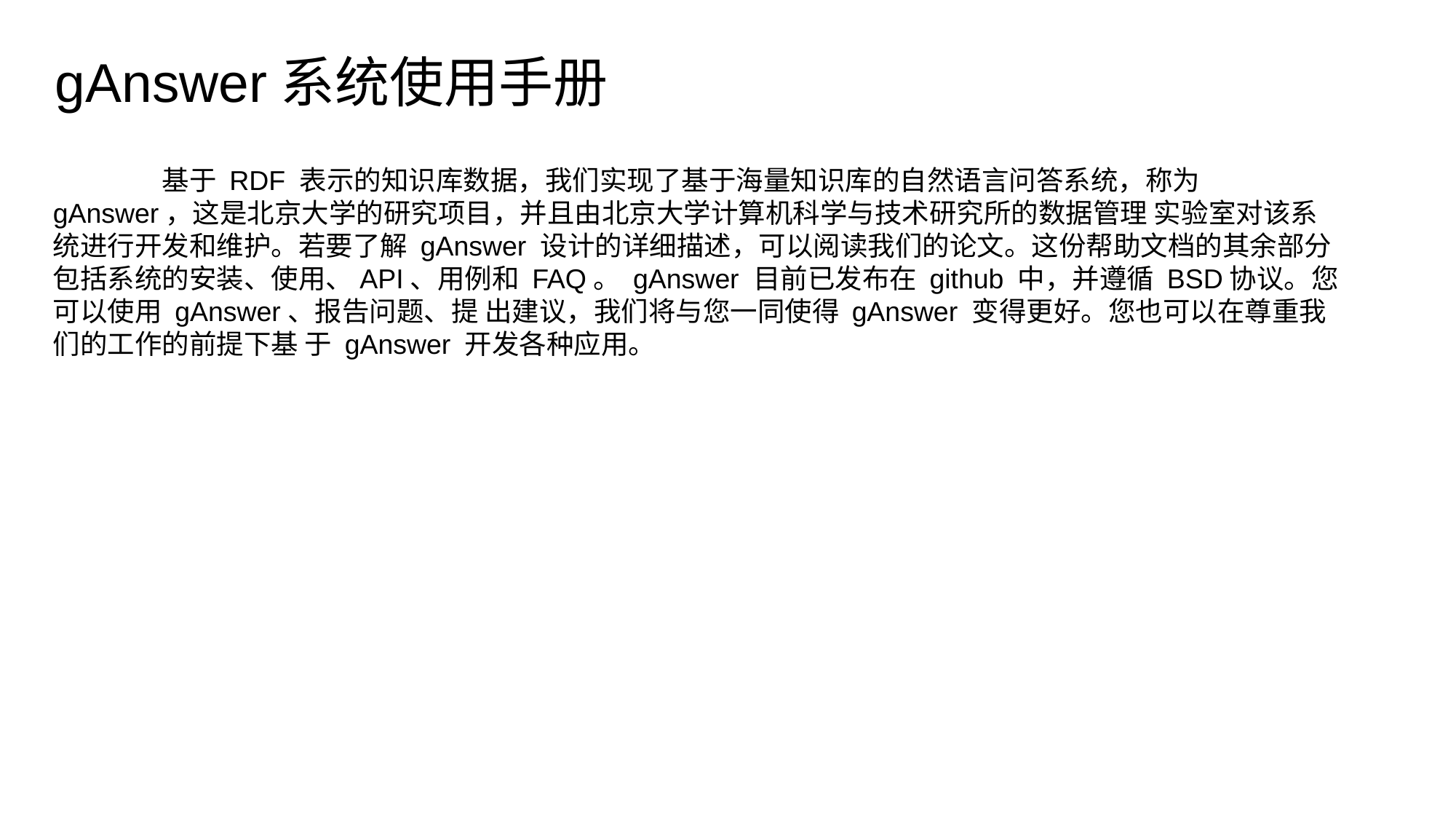

gAnswer系统使用手册
	基于 RDF 表示的知识库数据，我们实现了基于海量知识库的自然语言问答系统，称为 gAnswer，这是北京大学的研究项目，并且由北京大学计算机科学与技术研究所的数据管理 实验室对该系统进行开发和维护。若要了解 gAnswer 设计的详细描述，可以阅读我们的论文。这份帮助文档的其余部分包括系统的安装、使用、API、用例和 FAQ。 gAnswer 目前已发布在 github 中，并遵循 BSD协议。您可以使用 gAnswer、报告问题、提 出建议，我们将与您一同使得 gAnswer 变得更好。您也可以在尊重我们的工作的前提下基 于 gAnswer 开发各种应用。